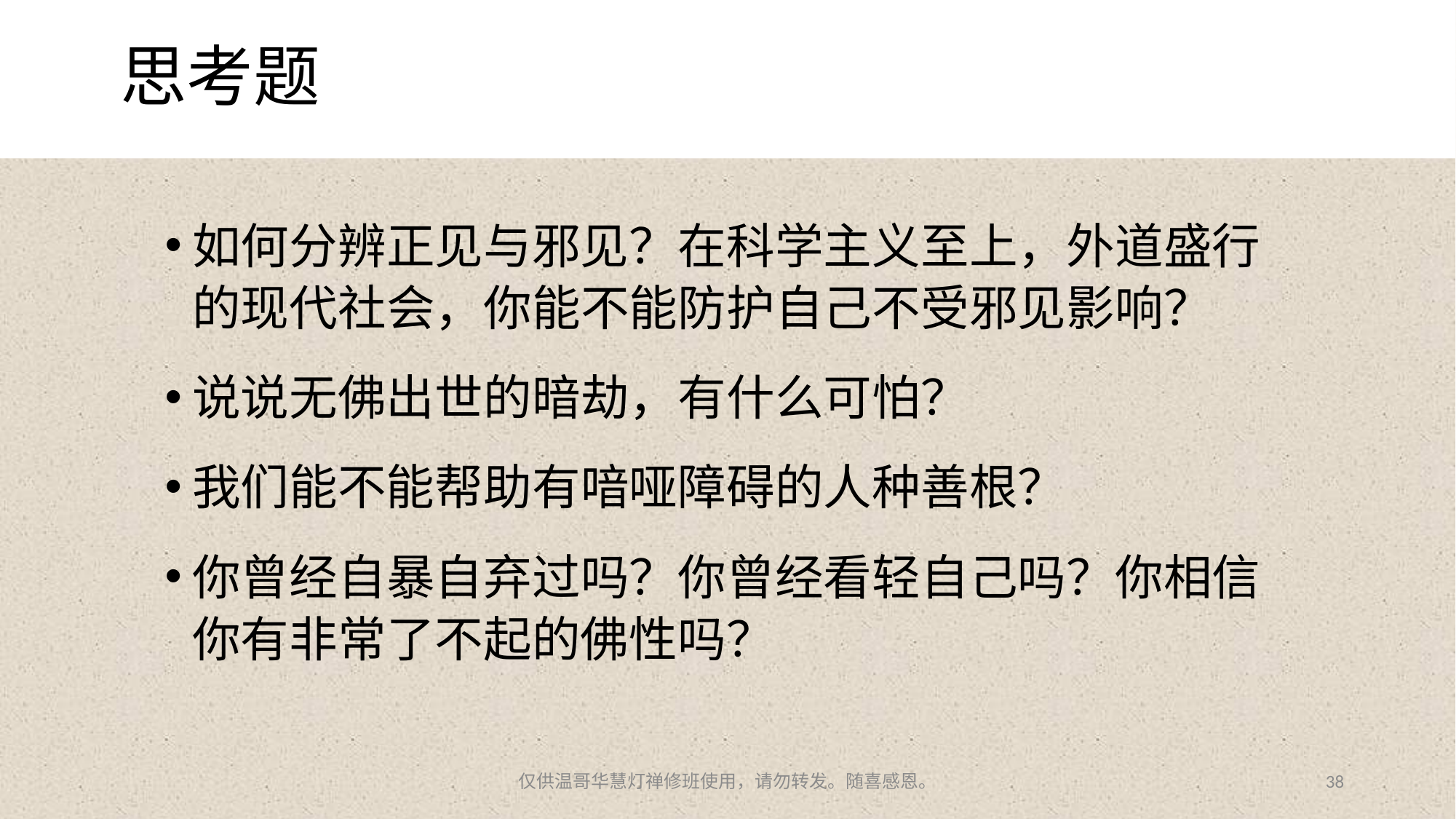

# 思考题
如何分辨正见与邪见？在科学主义至上，外道盛行的现代社会，你能不能防护自己不受邪见影响？
说说无佛出世的暗劫，有什么可怕？
我们能不能帮助有喑哑障碍的人种善根？
你曾经自暴自弃过吗？你曾经看轻自己吗？你相信你有非常了不起的佛性吗？

仅供温哥华慧灯禅修班使用，请勿转发。随喜感恩。
38